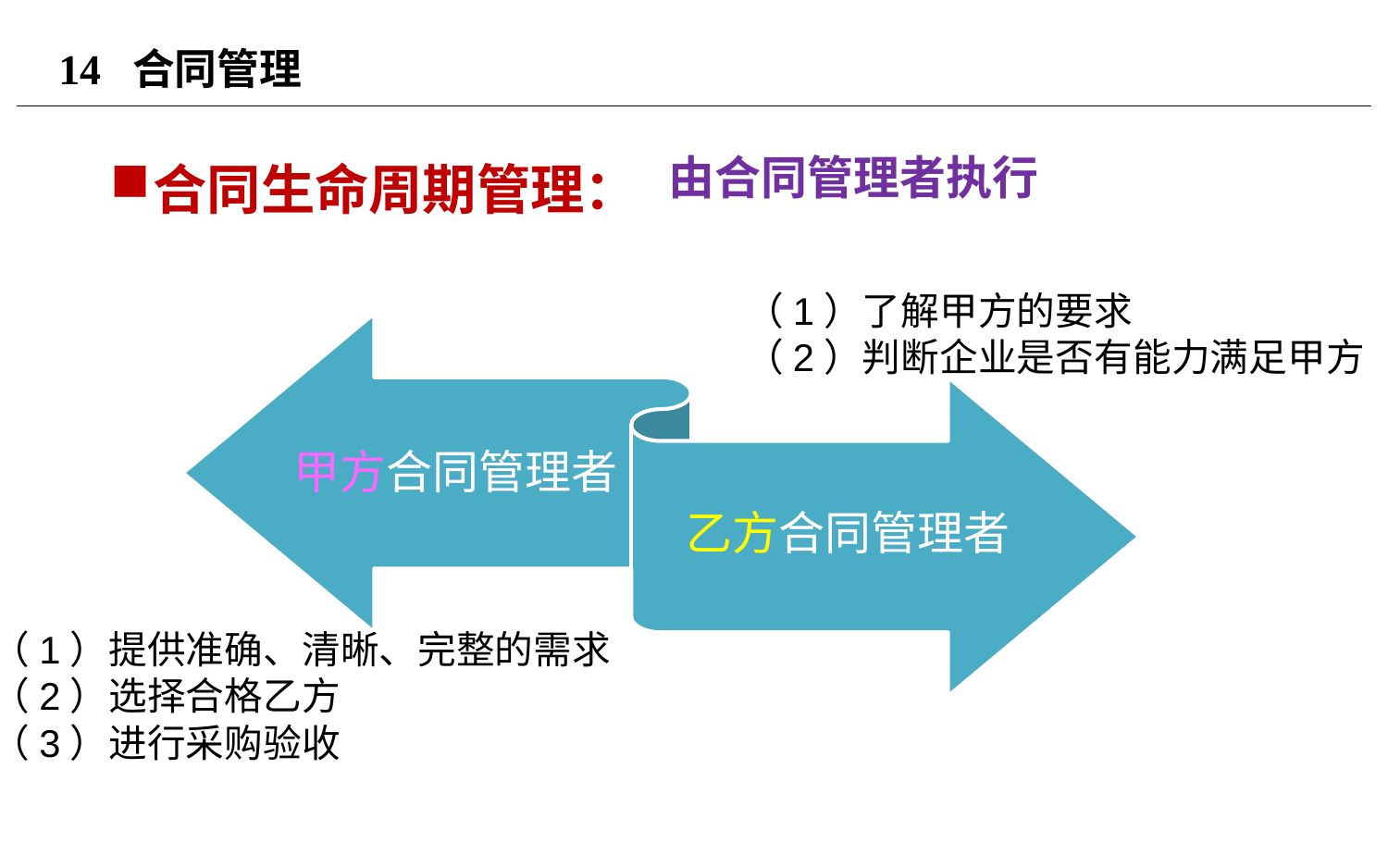

# 14  合同管理
合同生命周期管理：
由合同管理者执行
（1）了解甲方的要求
（2）判断企业是否有能力满足甲方
甲方合同管理者
乙方合同管理者
（1）提供准确、清晰、完整的需求
（2）选择合格乙方
（3）进行采购验收